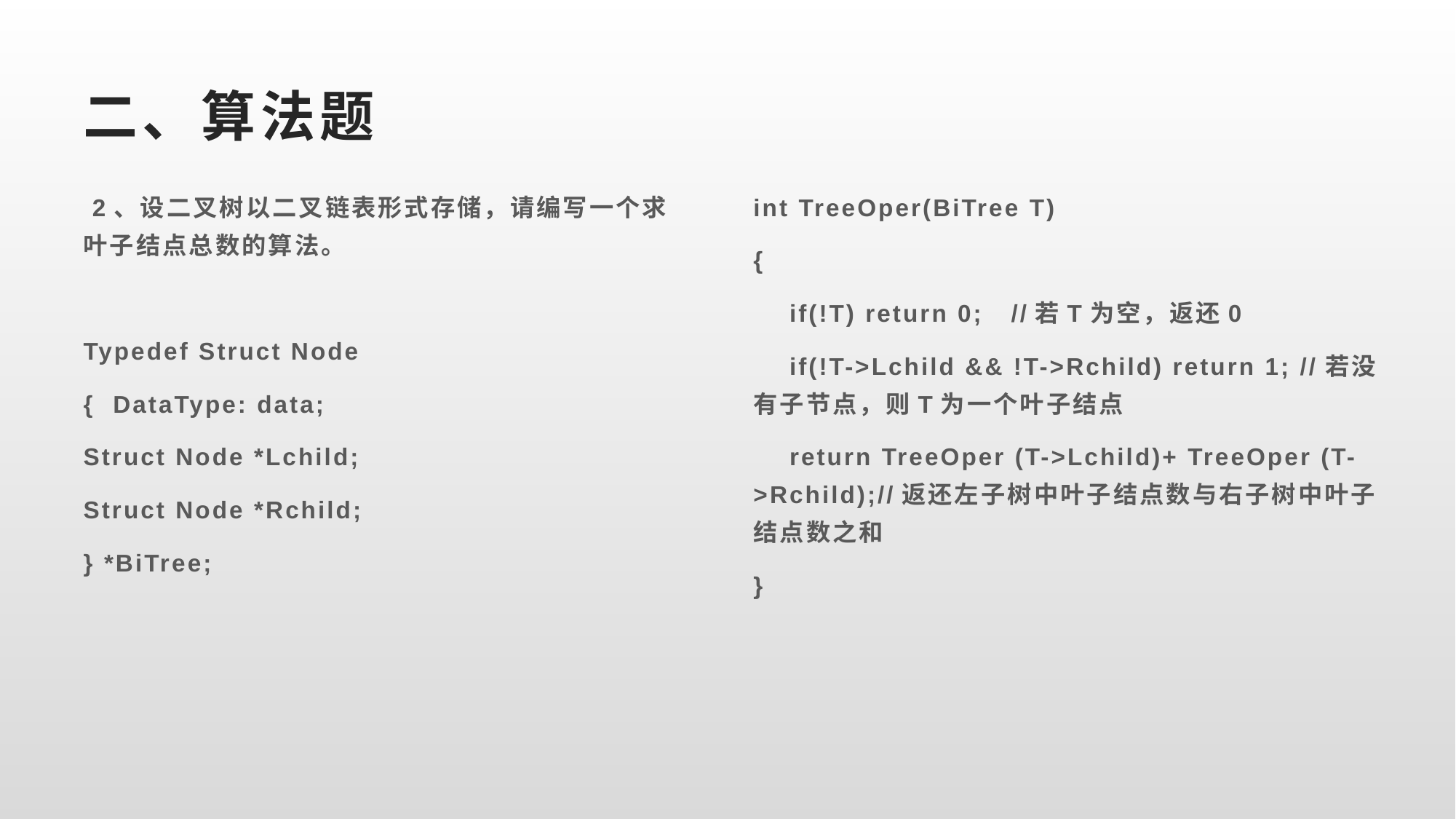

# 二、算法题
 2、设二叉树以二叉链表形式存储，请编写一个求叶子结点总数的算法。

Typedef Struct Node
{  DataType: data;
Struct Node *Lchild;
Struct Node *Rchild;
} *BiTree;

int TreeOper(BiTree T)
{
    if(!T) return 0;   //若T为空，返还0
    if(!T->Lchild && !T->Rchild) return 1; //若没有子节点，则T为一个叶子结点
    return TreeOper (T->Lchild)+ TreeOper (T->Rchild);//返还左子树中叶子结点数与右子树中叶子结点数之和
}